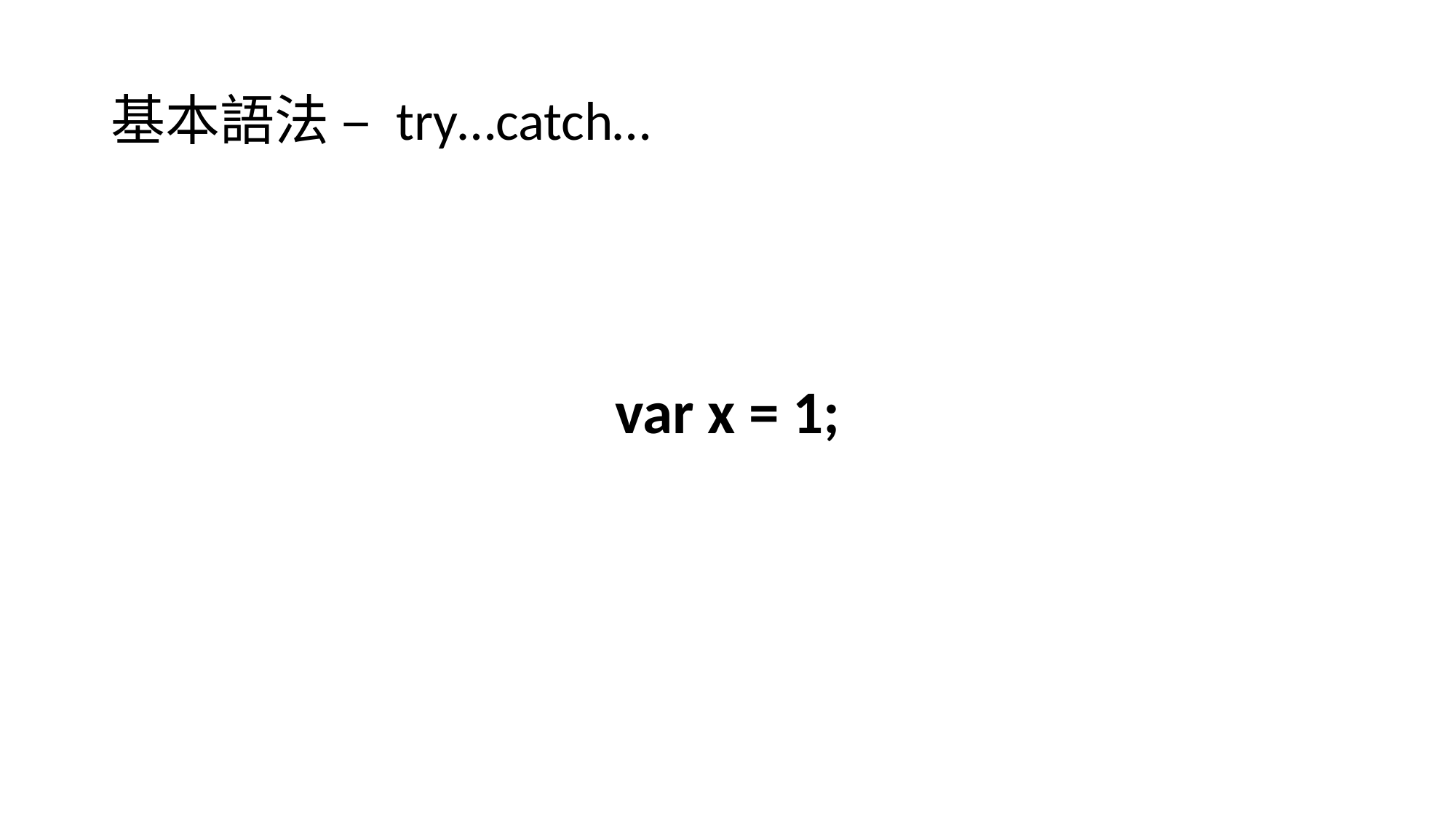

# 基本語法 – try…catch…
var x = 1;